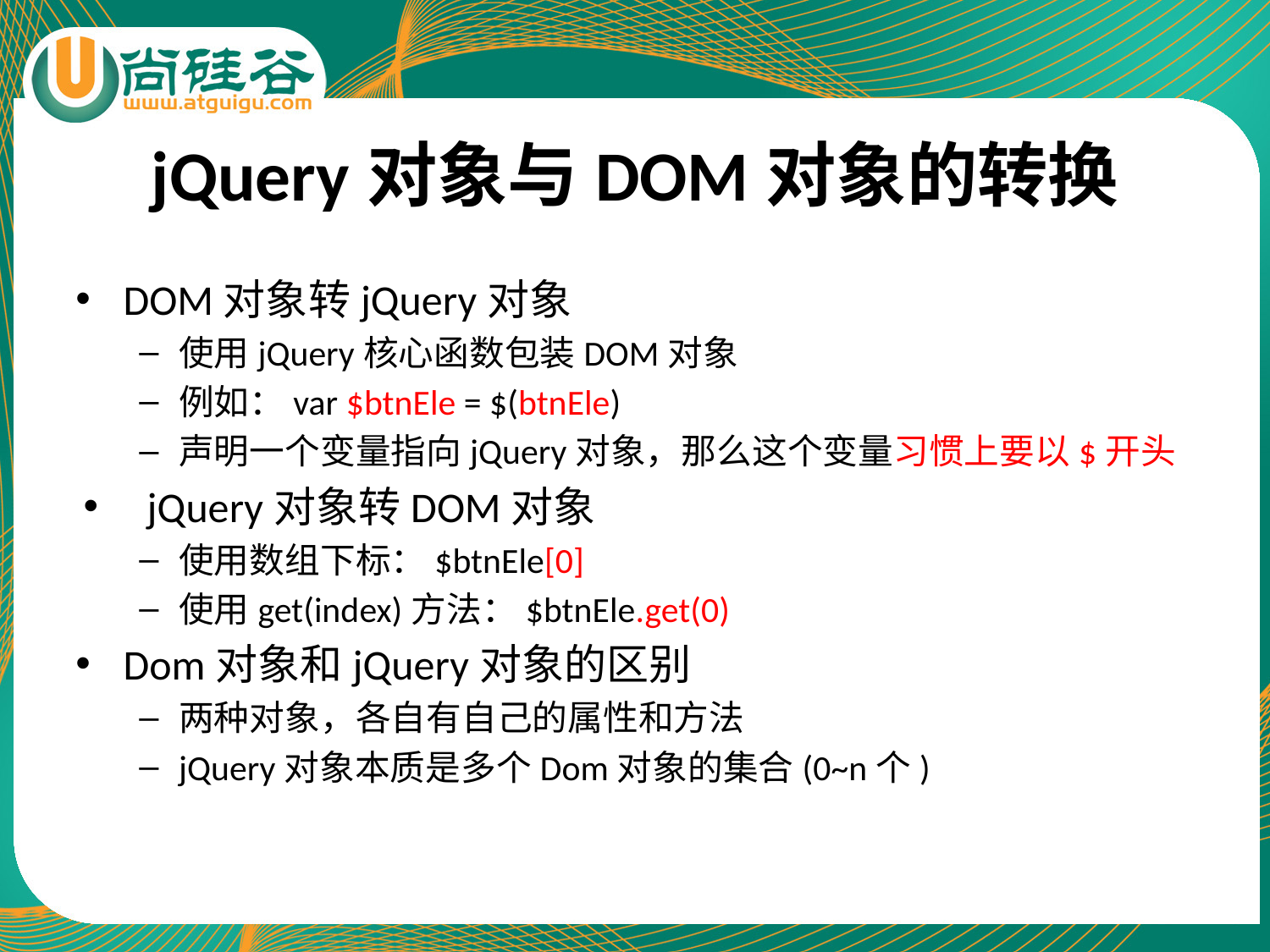

# jQuery对象与DOM对象的转换
DOM对象转jQuery对象
使用jQuery核心函数包装DOM对象
例如：var $btnEle = $(btnEle)
声明一个变量指向jQuery对象，那么这个变量习惯上要以$开头
jQuery对象转DOM对象
使用数组下标：$btnEle[0]
使用get(index)方法：$btnEle.get(0)
Dom对象和jQuery对象的区别
两种对象，各自有自己的属性和方法
jQuery对象本质是多个Dom对象的集合(0~n个)